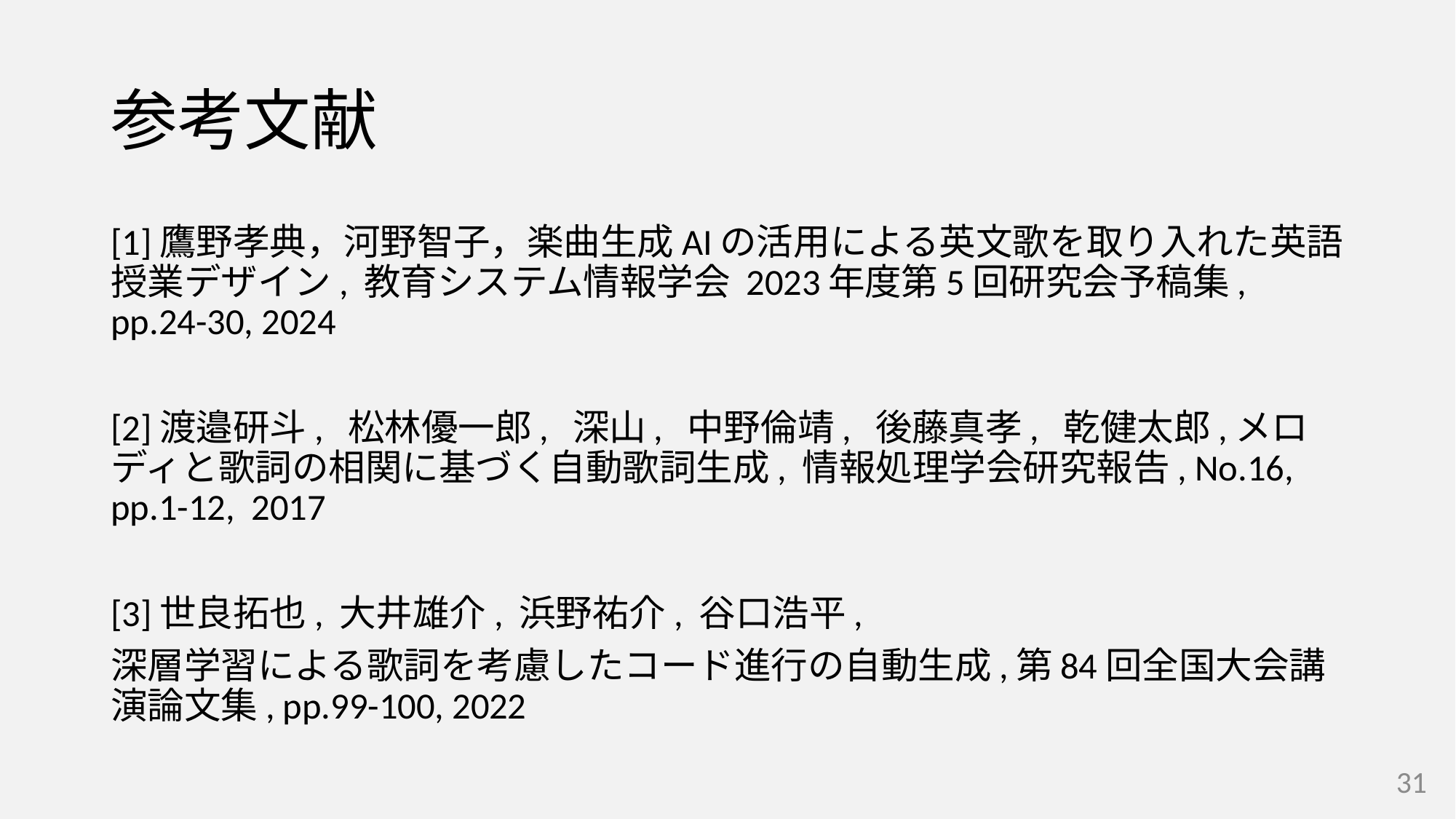

# 参考文献
[1]鷹野孝典，河野智子，楽曲生成AIの活用による英文歌を取り入れた英語授業デザイン, 教育システム情報学会 2023年度第5回研究会予稿集, pp.24-30, 2024

[2]渡邉研斗,  松林優一郎,  深山,  中野倫靖,  後藤真孝,  乾健太郎,メロディと歌詞の相関に基づく自動歌詞生成, 情報処理学会研究報告, No.16, pp.1-12,  2017

[3]世良拓也, 大井雄介, 浜野祐介, 谷口浩平,
深層学習による歌詞を考慮したコード進行の自動生成,第84回全国大会講演論文集, pp.99-100, 2022

31